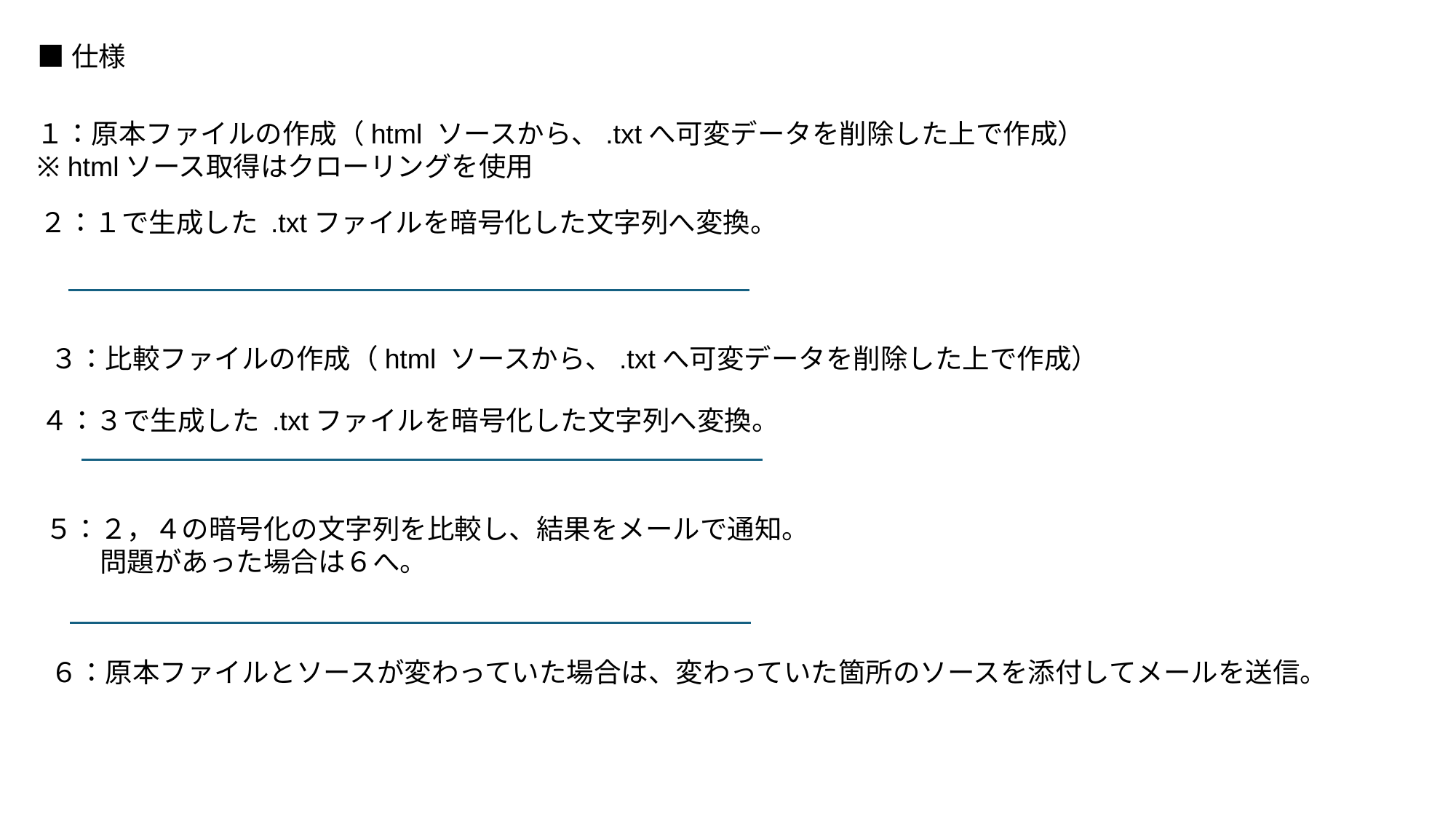

■仕様
１：原本ファイルの作成（html ソースから、.txtへ可変データを削除した上で作成）
※ htmlソース取得はクローリングを使用
２：１で生成した .txtファイルを暗号化した文字列へ変換。
３：比較ファイルの作成（html ソースから、.txtへ可変データを削除した上で作成）
４：３で生成した .txtファイルを暗号化した文字列へ変換。
５：２，４の暗号化の文字列を比較し、結果をメールで通知。
　　問題があった場合は６へ。
６：原本ファイルとソースが変わっていた場合は、変わっていた箇所のソースを添付してメールを送信。